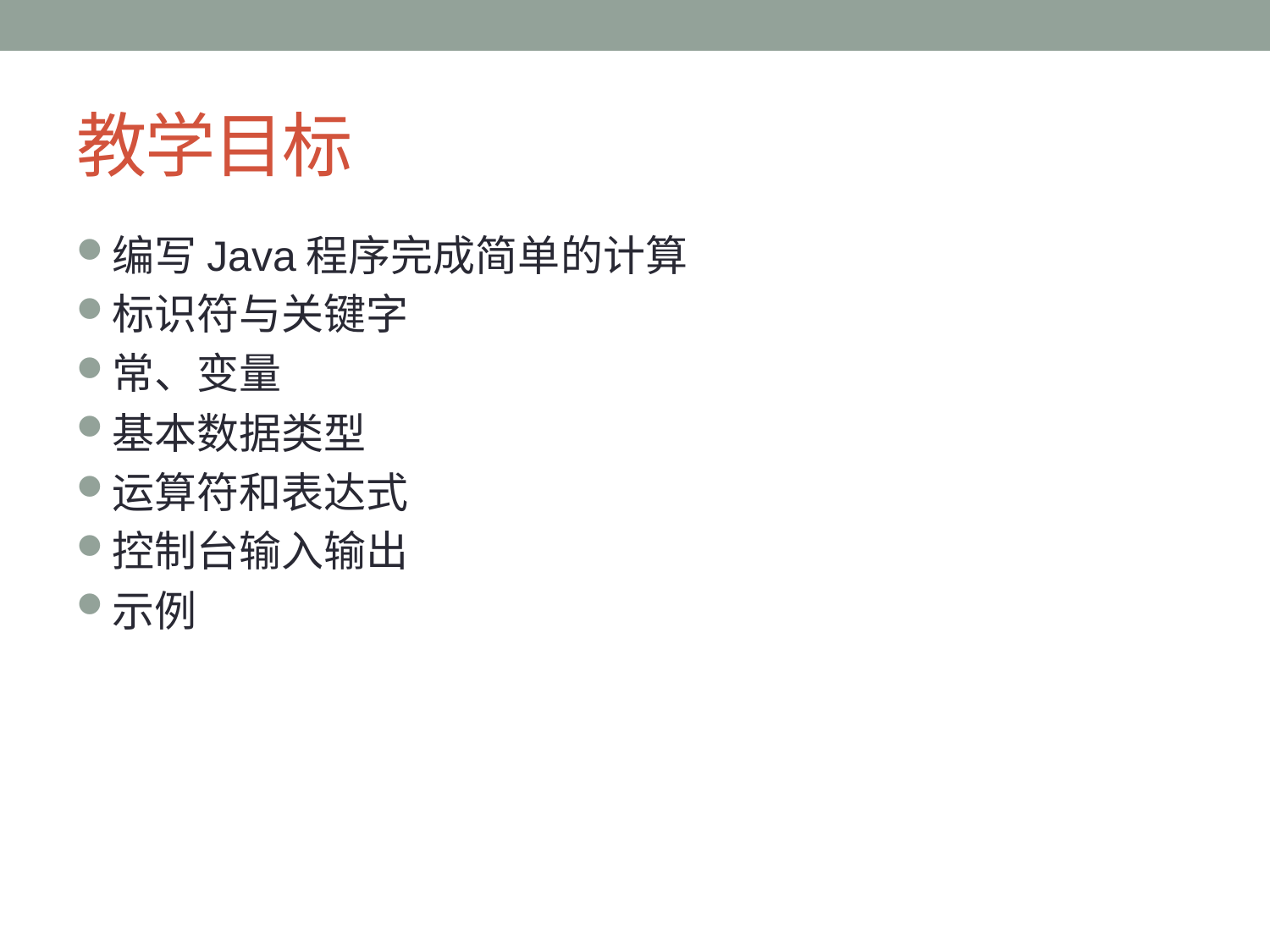

# 教学目标
编写Java程序完成简单的计算
标识符与关键字
常、变量
基本数据类型
运算符和表达式
控制台输入输出
示例